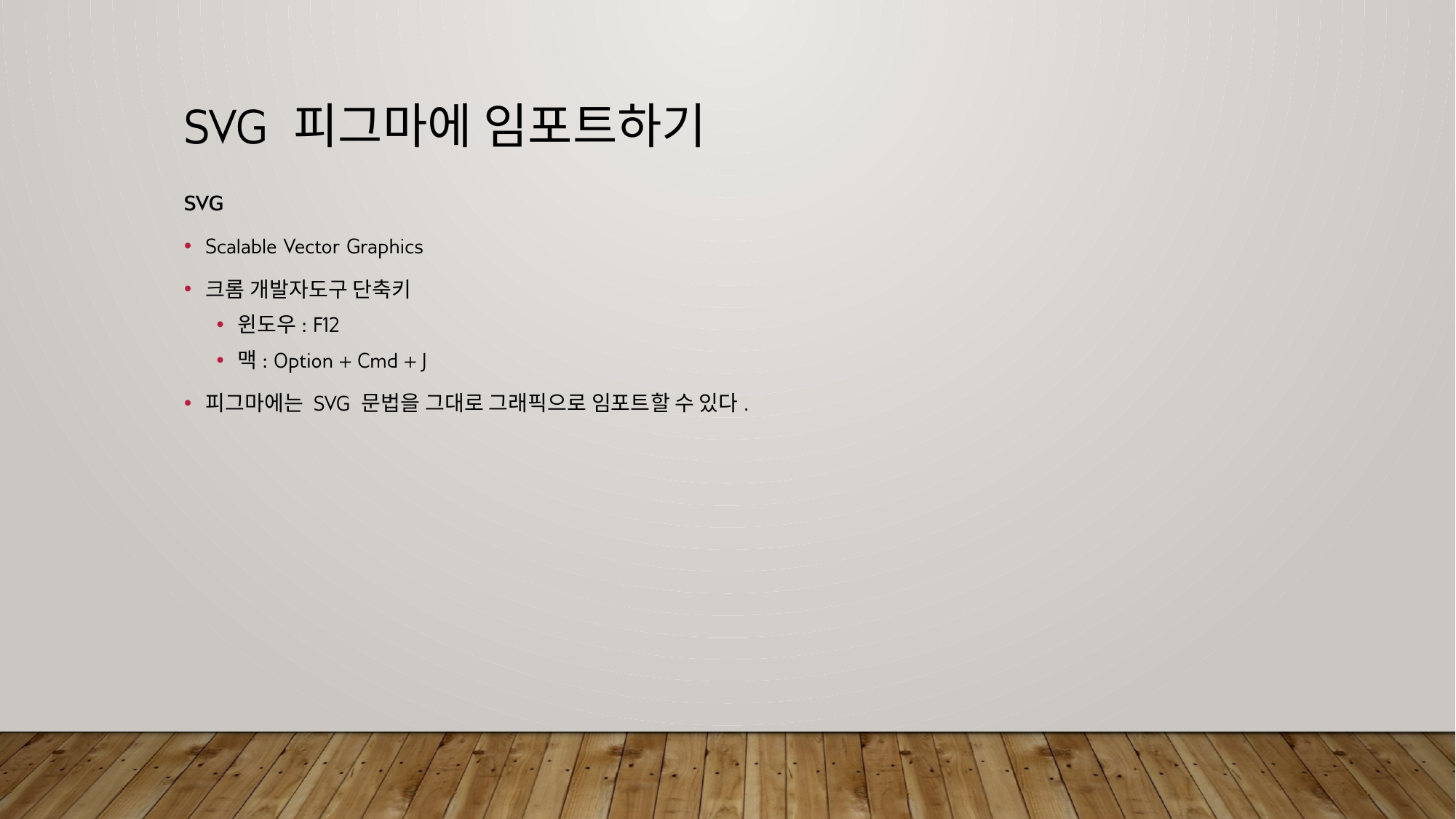

# SVG 피그마에 임포트하기
SVG
Scalable Vector Graphics
크롬 개발자도구 단축키
윈도우: F12
맥: Option + Cmd + J
피그마에는 SVG 문법을 그대로 그래픽으로 임포트할 수 있다.